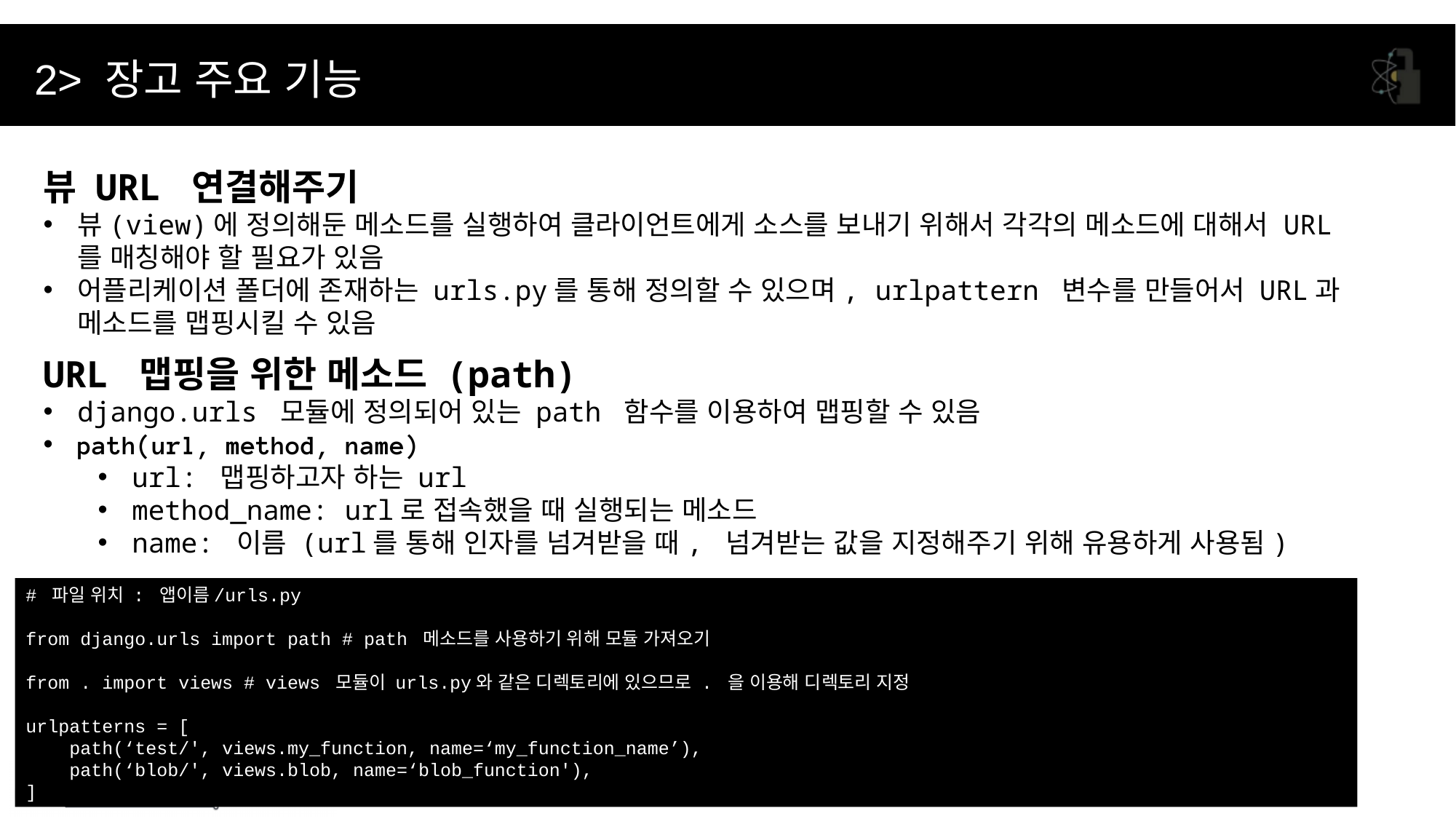

2> 장고 주요 기능
뷰 URL 연결해주기
뷰(view)에 정의해둔 메소드를 실행하여 클라이언트에게 소스를 보내기 위해서 각각의 메소드에 대해서 URL를 매칭해야 할 필요가 있음
어플리케이션 폴더에 존재하는 urls.py를 통해 정의할 수 있으며, urlpattern 변수를 만들어서 URL과 메소드를 맵핑시킬 수 있음
URL 맵핑을 위한 메소드 (path)
django.urls 모듈에 정의되어 있는 path 함수를 이용하여 맵핑할 수 있음
path(url, method, name)
url: 맵핑하고자 하는 url
method_name: url로 접속했을 때 실행되는 메소드
name: 이름 (url를 통해 인자를 넘겨받을 때, 넘겨받는 값을 지정해주기 위해 유용하게 사용됨)
# 파일 위치 : 앱이름/urls.py

from django.urls import path # path 메소드를 사용하기 위해 모듈 가져오기

from . import views # views 모듈이 urls.py와 같은 디렉토리에 있으므로 . 을 이용해 디렉토리 지정

urlpatterns = [
    path(‘test/', views.my_function, name=‘my_function_name’),
    path(‘blob/', views.blob, name=‘blob_function'),
]